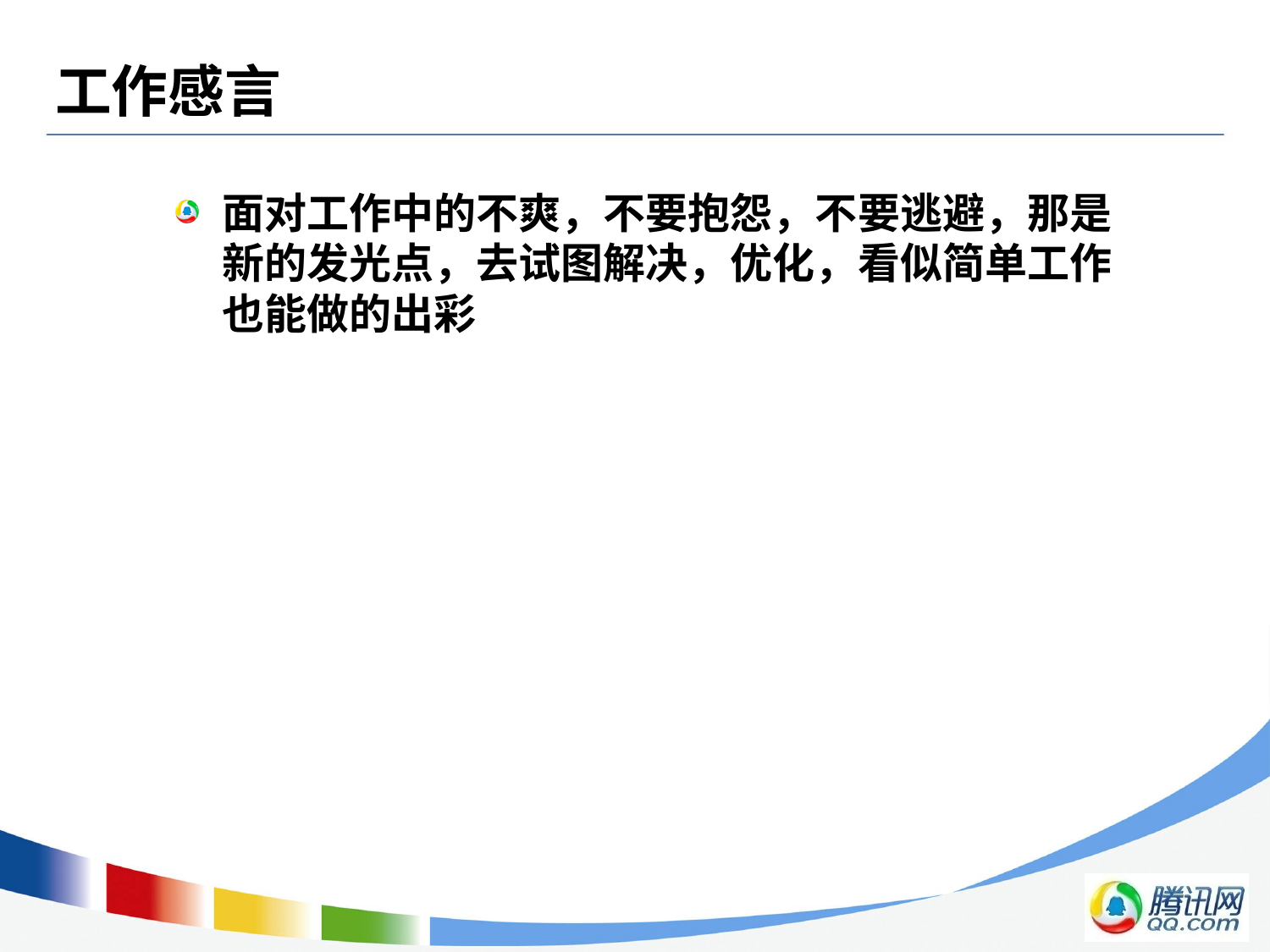

# 工作感言
面对工作中的不爽，不要抱怨，不要逃避，那是新的发光点，去试图解决，优化，看似简单工作也能做的出彩